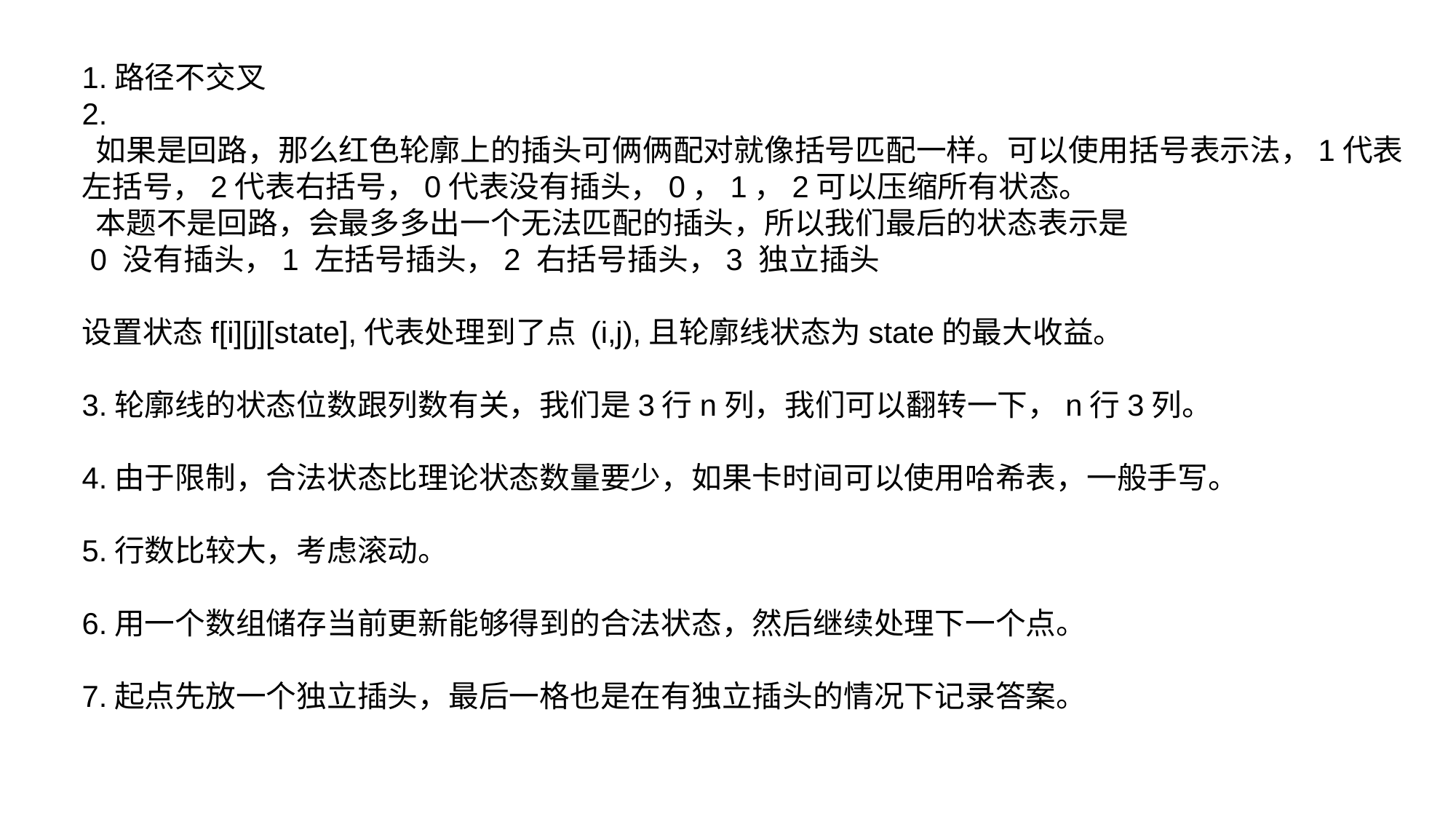

1.路径不交叉
2.
 如果是回路，那么红色轮廓上的插头可俩俩配对就像括号匹配一样。可以使用括号表示法，1代表左括号，2代表右括号，0代表没有插头，0，1，2可以压缩所有状态。
 本题不是回路，会最多多出一个无法匹配的插头，所以我们最后的状态表示是
 0 没有插头，1 左括号插头，2 右括号插头，3 独立插头

设置状态f[i][j][state],代表处理到了点 (i,j),且轮廓线状态为state的最大收益。

3.轮廓线的状态位数跟列数有关，我们是3行n列，我们可以翻转一下，n行3列。

4.由于限制，合法状态比理论状态数量要少，如果卡时间可以使用哈希表，一般手写。

5.行数比较大，考虑滚动。

6.用一个数组储存当前更新能够得到的合法状态，然后继续处理下一个点。

7.起点先放一个独立插头，最后一格也是在有独立插头的情况下记录答案。